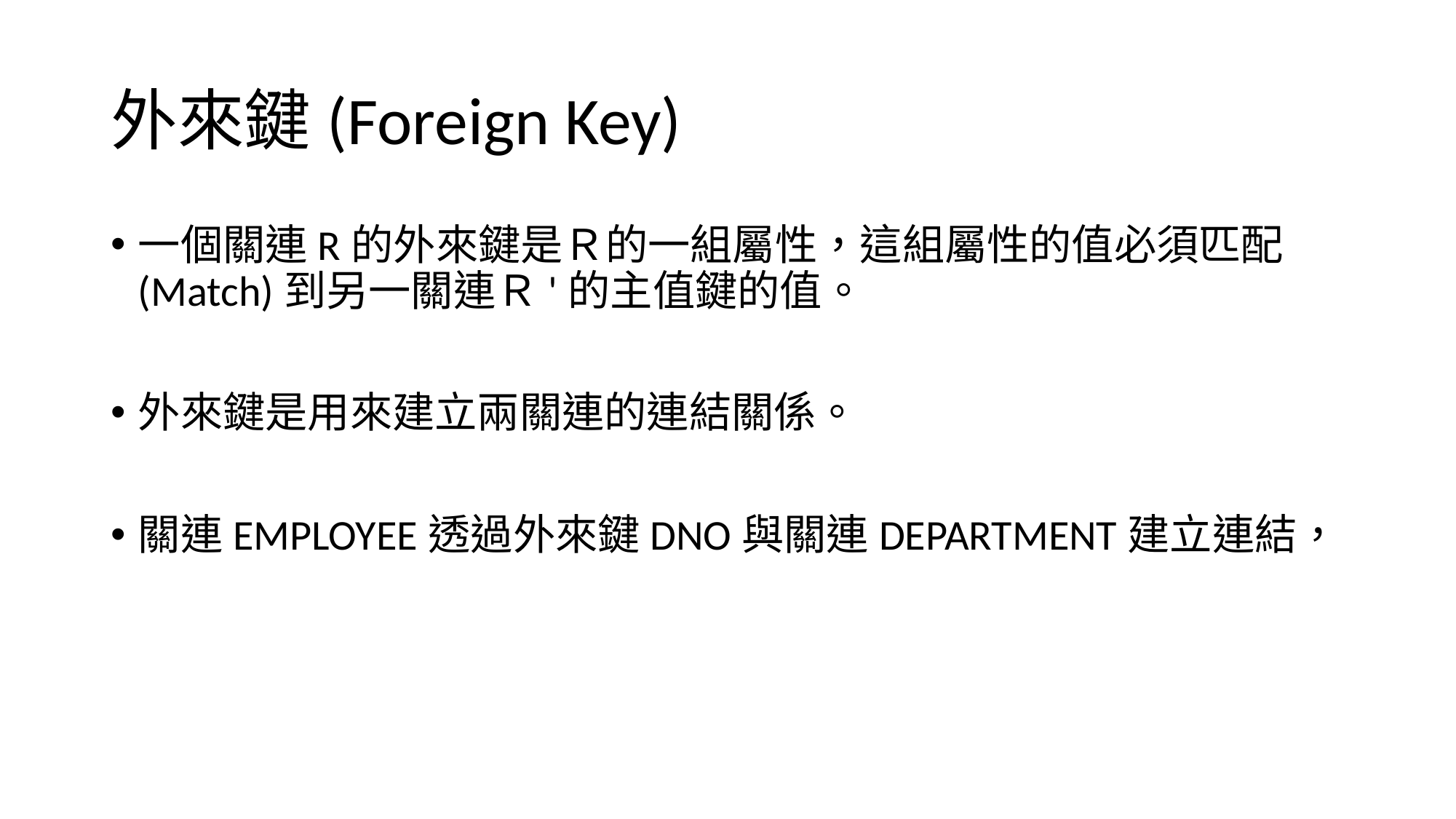

# 外來鍵(Foreign Key)
一個關連R的外來鍵是Ｒ的一組屬性，這組屬性的值必須匹配(Match)到另一關連Ｒ'的主值鍵的值。

外來鍵是用來建立兩關連的連結關係。

關連EMPLOYEE透過外來鍵DNO與關連DEPARTMENT建立連結，